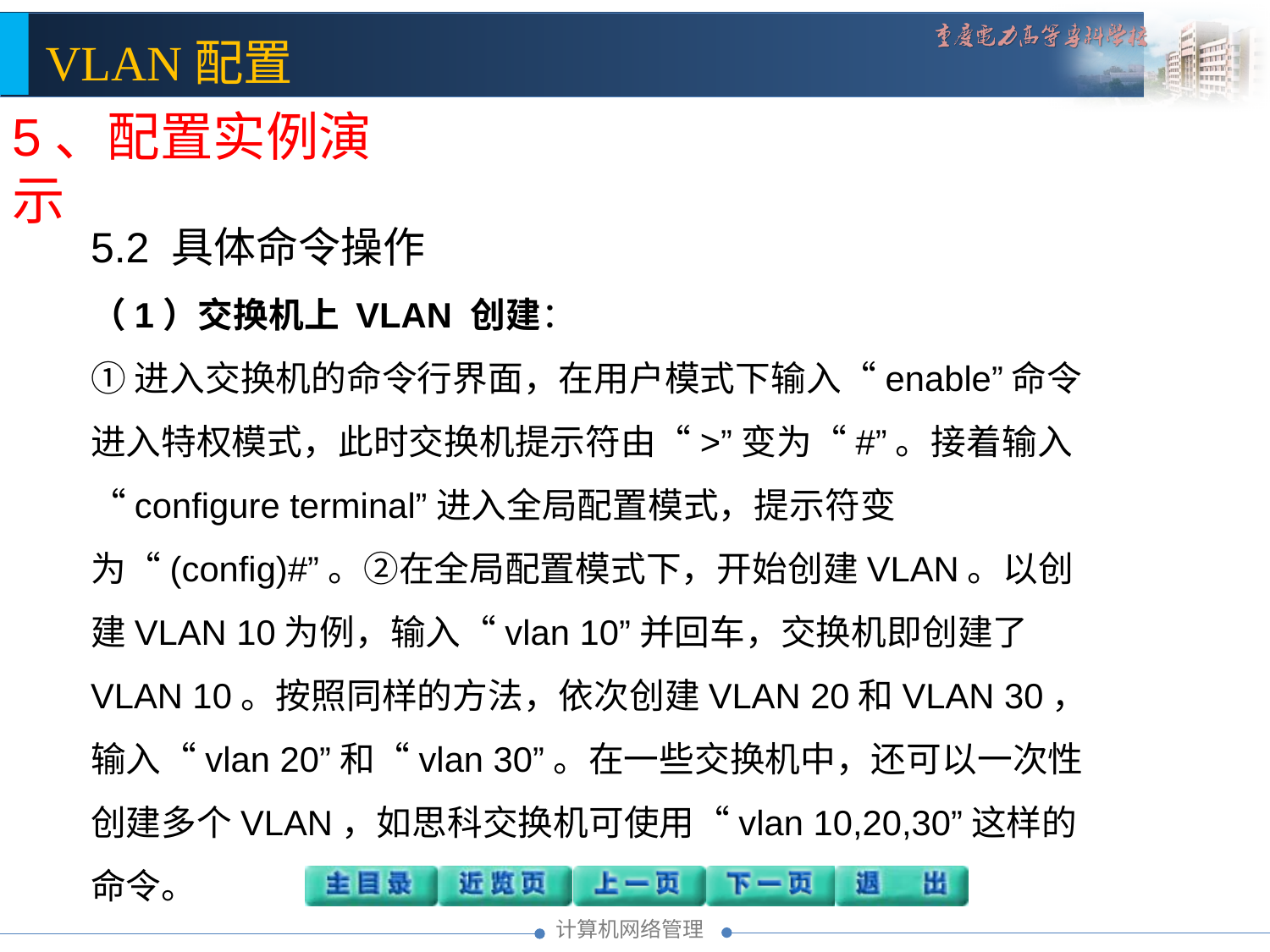

5、配置实例演示
5.2 具体命令操作
（1）交换机上 VLAN 创建：
①进入交换机的命令行界面，在用户模式下输入“enable”命令进入特权模式，此时交换机提示符由“>”变为“#”。接着输入“configure terminal”进入全局配置模式，提示符变为“(config)#”。②在全局配置模式下，开始创建VLAN。以创建VLAN 10为例，输入“vlan 10”并回车，交换机即创建了VLAN 10。按照同样的方法，依次创建VLAN 20和VLAN 30，输入“vlan 20”和“vlan 30”。在一些交换机中，还可以一次性创建多个VLAN，如思科交换机可使用“vlan 10,20,30”这样的命令。